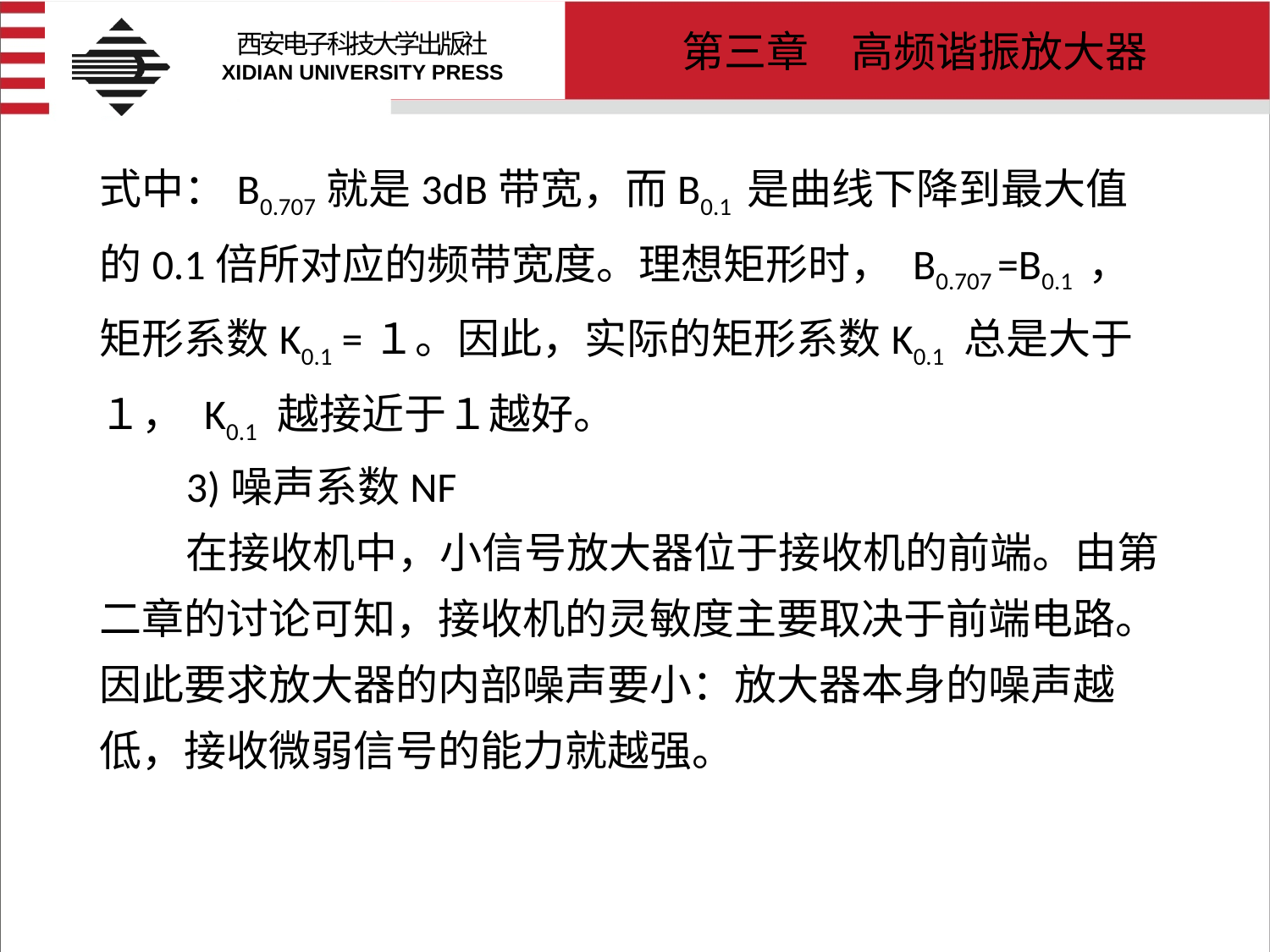

# 式中：B0.707就是3dB带宽，而B0.1 是曲线下降到最大值的0.1倍所对应的频带宽度。理想矩形时， B0.707 =B0.1 ，矩形系数K0.1 =１。因此，实际的矩形系数K0.1 总是大于１， K0.1 越接近于１越好。 3)噪声系数NF 在接收机中，小信号放大器位于接收机的前端。由第二章的讨论可知，接收机的灵敏度主要取决于前端电路。因此要求放大器的内部噪声要小：放大器本身的噪声越低，接收微弱信号的能力就越强。